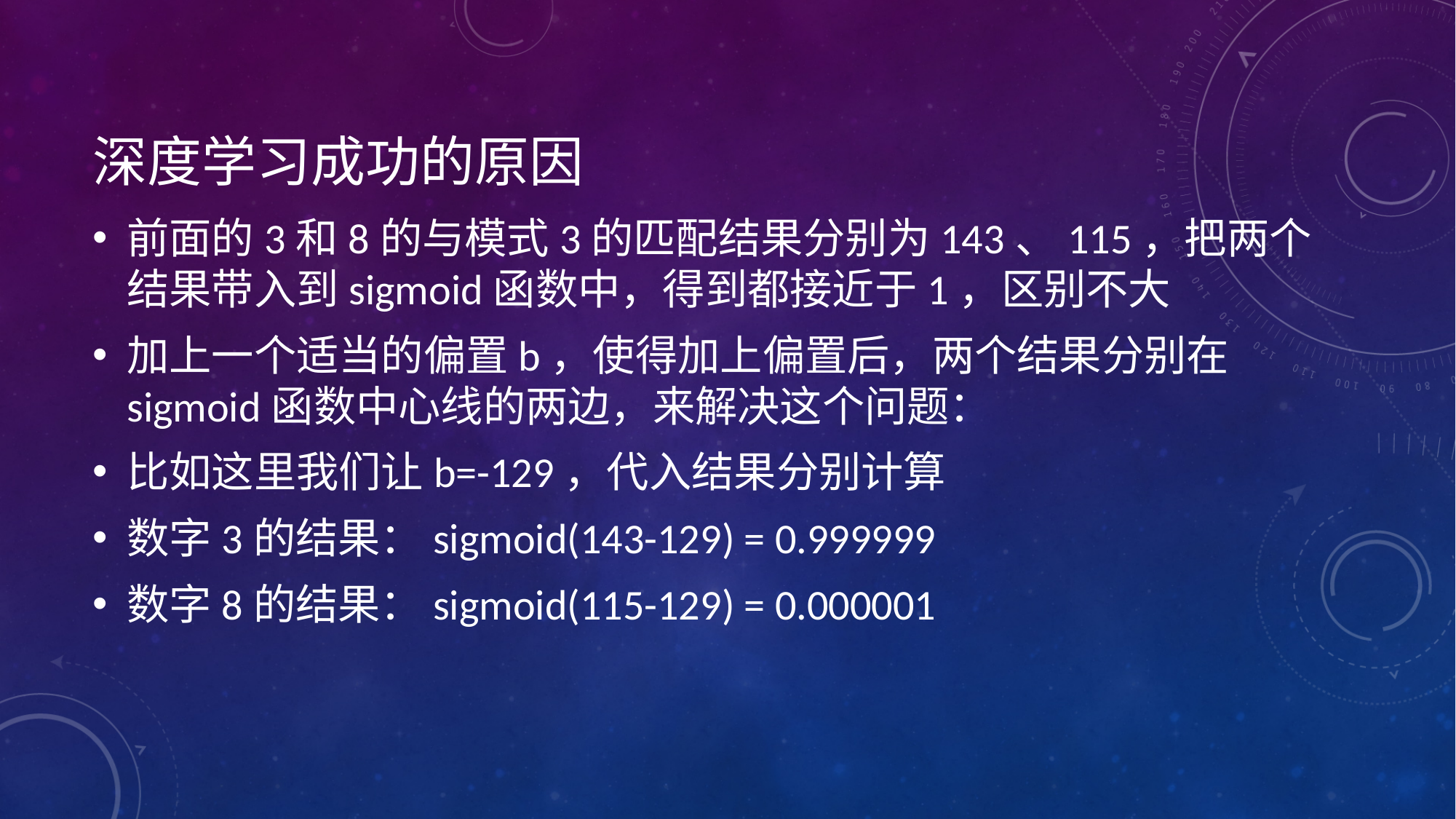

# 深度学习成功的原因
前面的3和8的与模式3的匹配结果分别为143、115，把两个结果带入到sigmoid函数中，得到都接近于1，区别不大
加上一个适当的偏置b，使得加上偏置后，两个结果分别在sigmoid函数中心线的两边，来解决这个问题：
比如这里我们让b=-129，代入结果分别计算
数字3的结果：sigmoid(143-129) = 0.999999
数字8的结果：sigmoid(115-129) = 0.000001